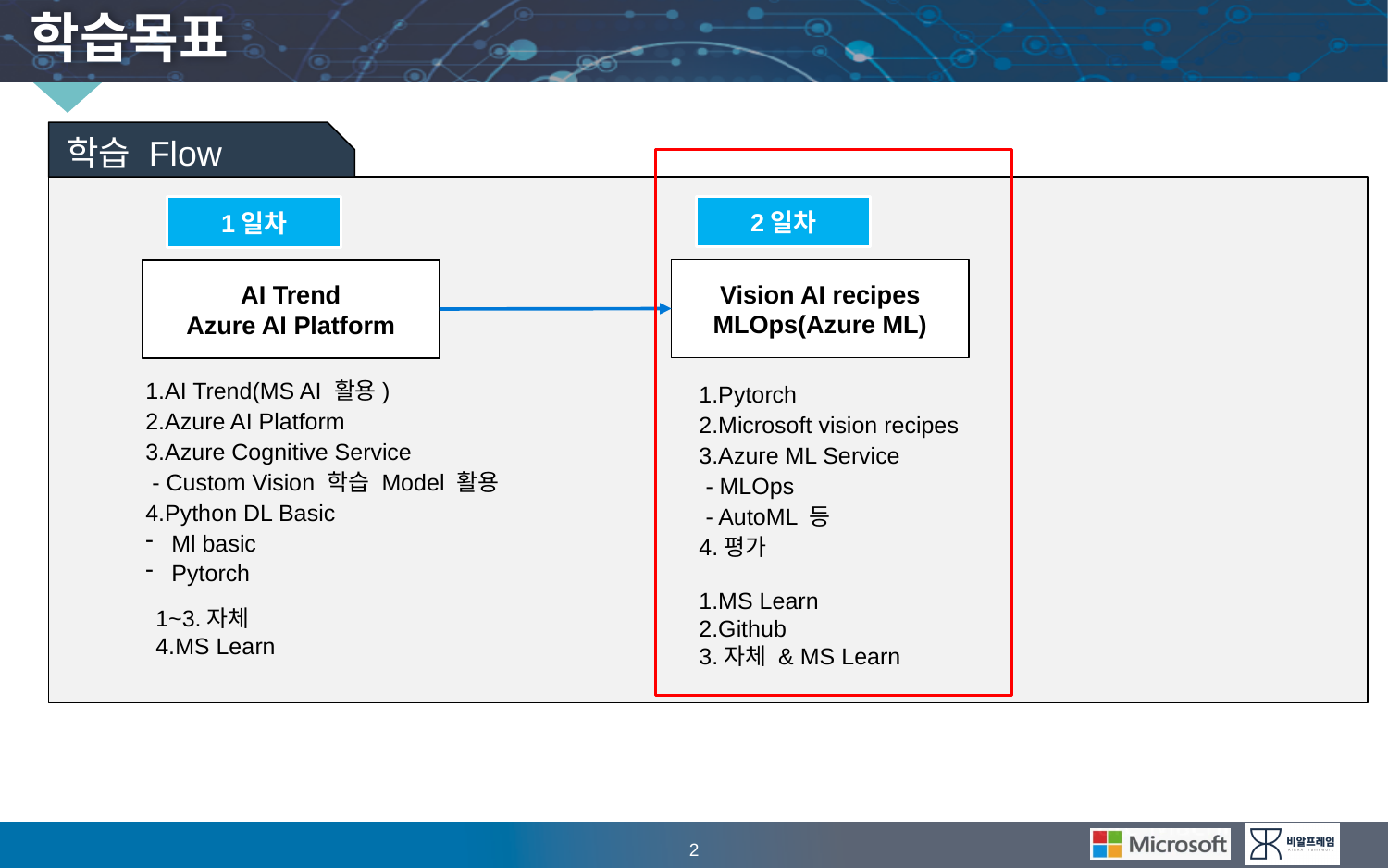

# 학습목표
학습 Flow

2일차
1일차
Vision AI recipes
MLOps(Azure ML)
AI Trend
Azure AI Platform
1.AI Trend(MS AI 활용)
2.Azure AI Platform
3.Azure Cognitive Service
 - Custom Vision 학습 Model 활용
4.Python DL Basic
Ml basic
Pytorch
1.Pytorch
2.Microsoft vision recipes
3.Azure ML Service
 - MLOps
 - AutoML 등
4.평가
1.MS Learn
2.Github
3.자체 & MS Learn
1~3.자체
4.MS Learn